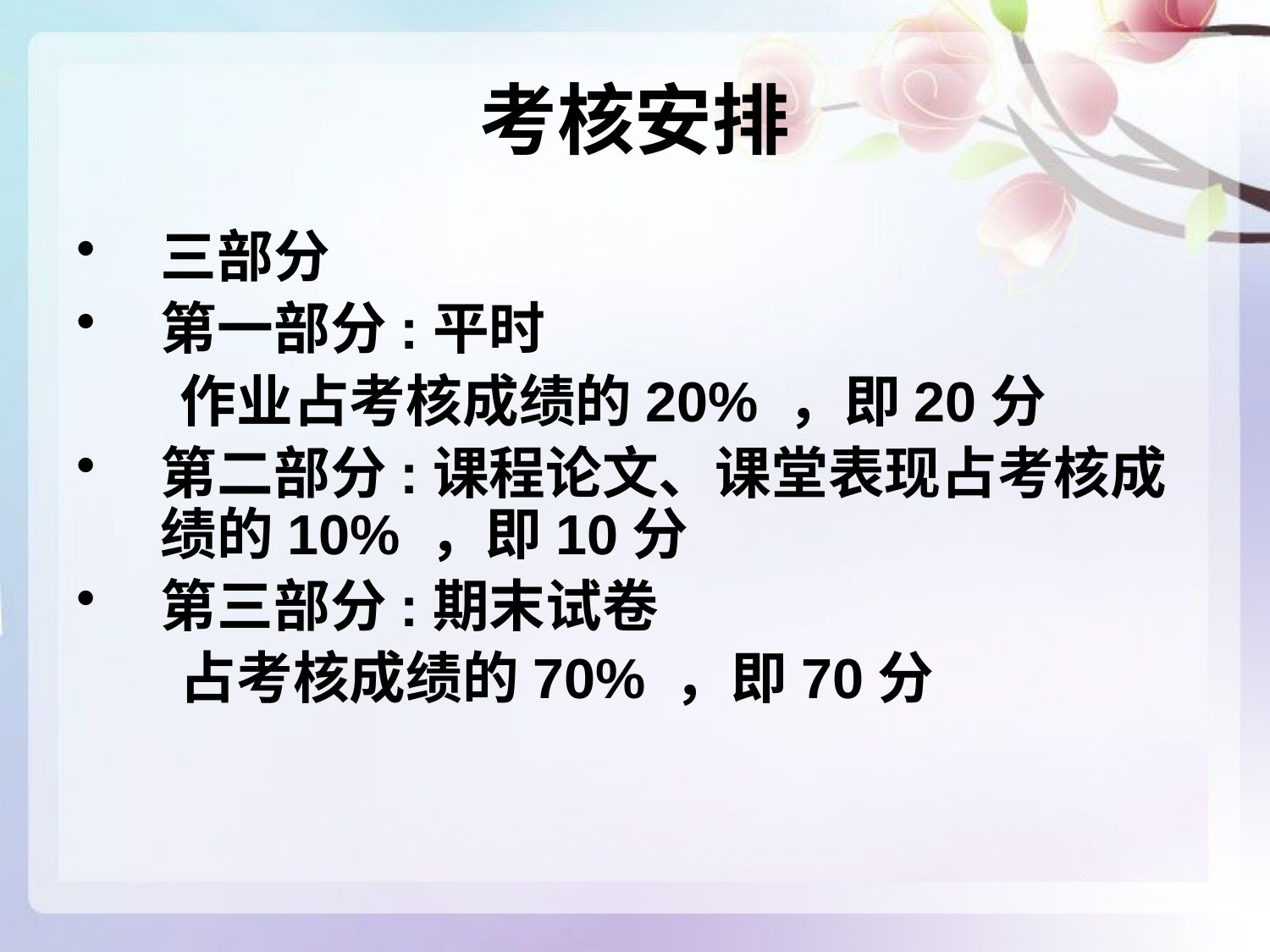

# 考核安排
三部分
第一部分:平时
       作业占考核成绩的20% ，即20分
第二部分:课程论文、课堂表现占考核成绩的10% ，即10分
第三部分:期末试卷
       占考核成绩的70% ，即70分